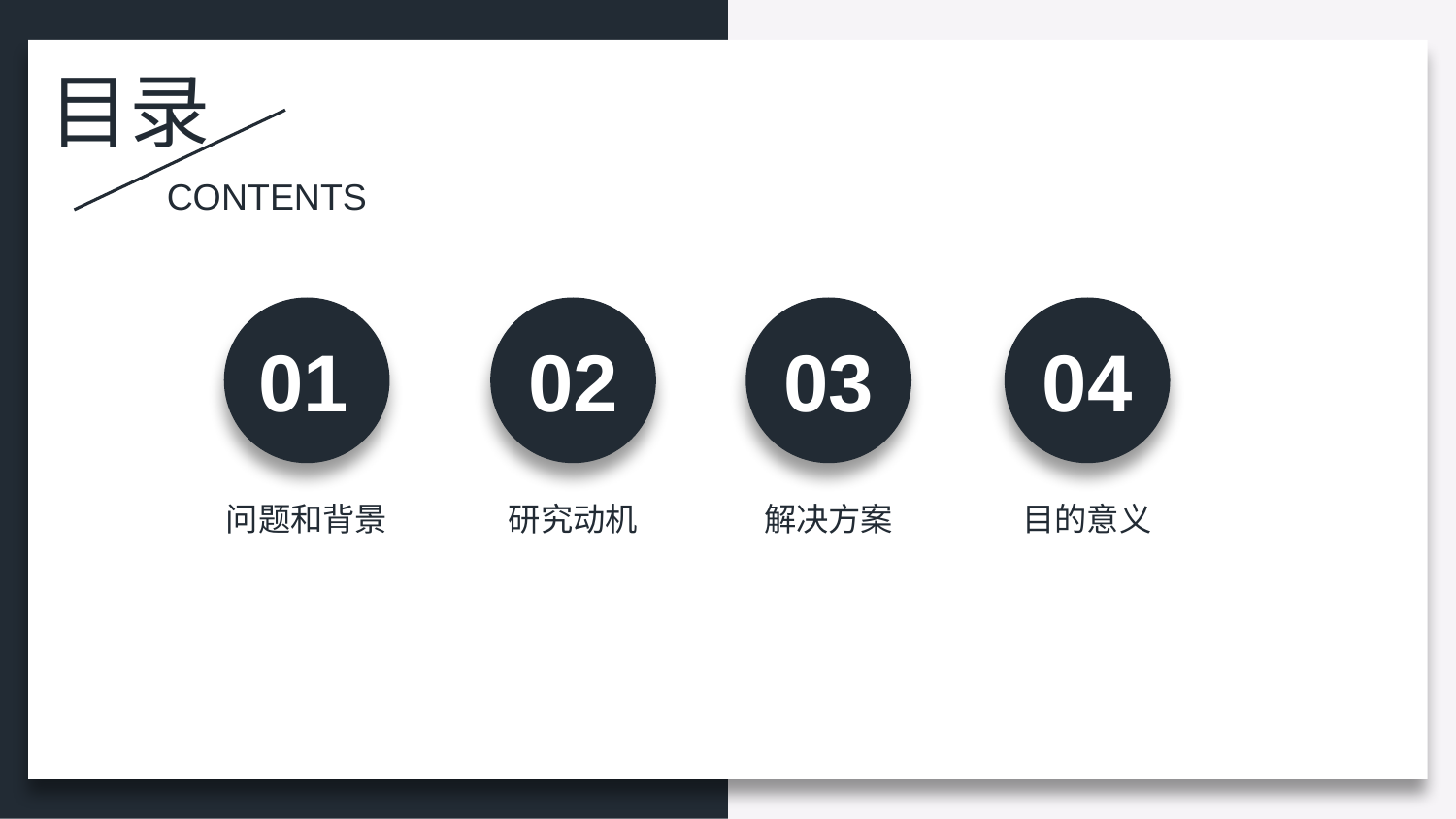

目录
CONTENTS

05
01
02
04
03
问题和背景
研究动机
解决方案
目的意义